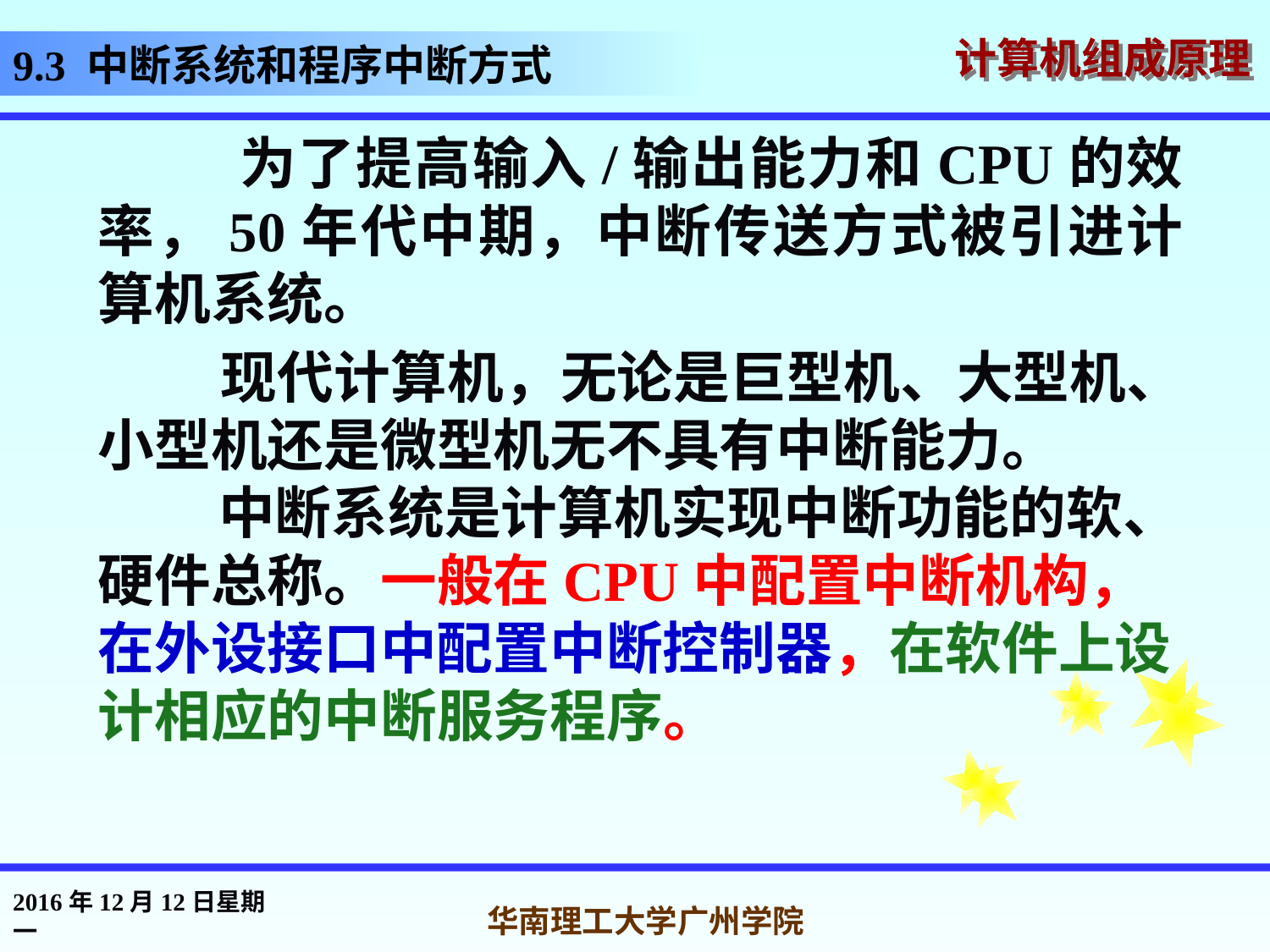

# 9.3 中断系统和程序中断方式
            为了提高输入/输出能力和CPU的效率，50年代中期，中断传送方式被引进计算机系统。
            现代计算机，无论是巨型机、大型机、小型机还是微型机无不具有中断能力。
            中断系统是计算机实现中断功能的软、硬件总称。一般在CPU中配置中断机构，在外设接口中配置中断控制器，在软件上设计相应的中断服务程序。
2016年12月12日星期一
华南理工大学广州学院